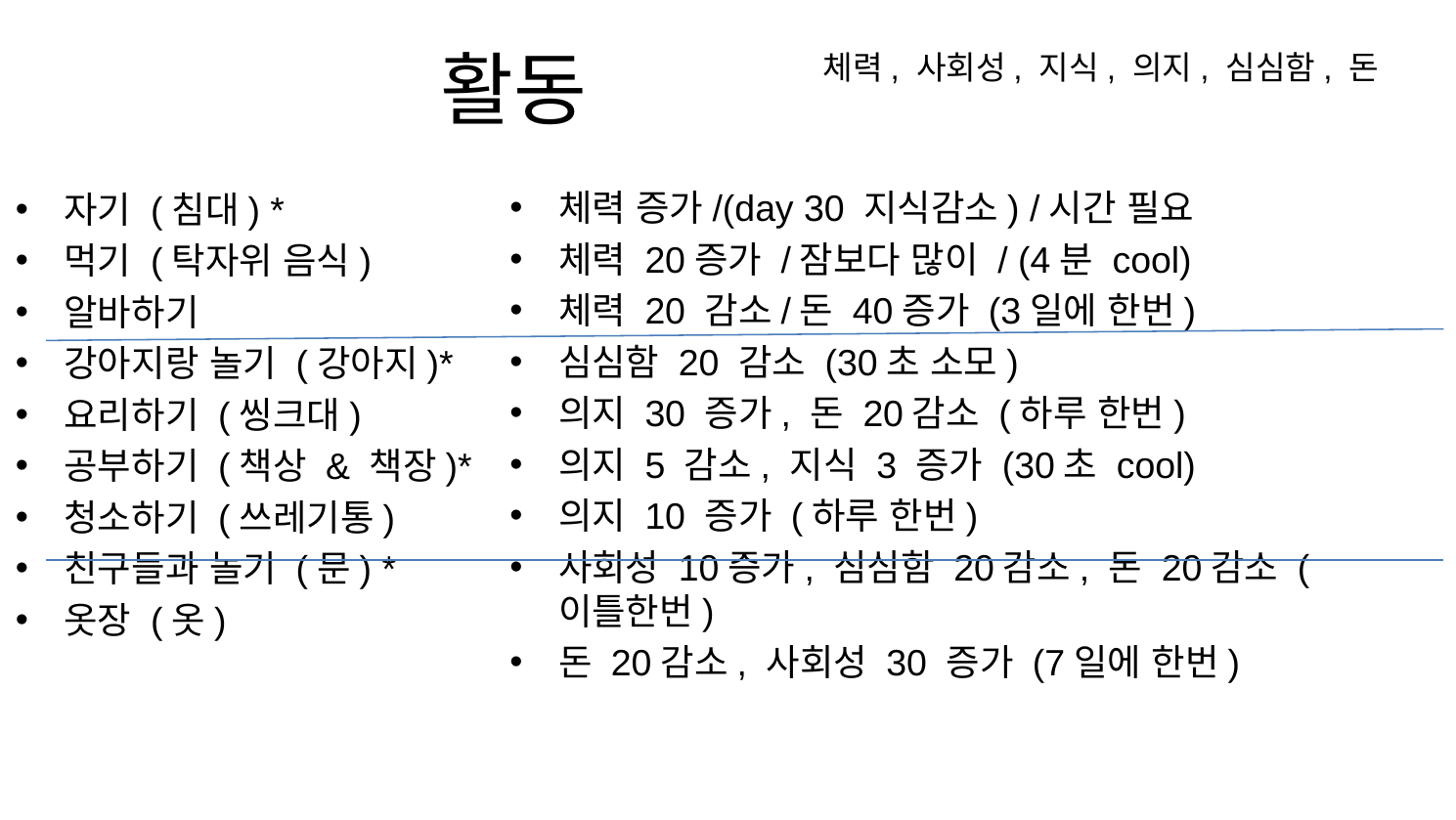

# 활동
체력, 사회성, 지식, 의지, 심심함, 돈
체력 증가/(day 30 지식감소) /시간 필요
체력 20증가 /잠보다 많이 / (4분 cool)
체력 20 감소/돈 40증가 (3일에 한번)
심심함 20 감소 (30초 소모)
의지 30 증가, 돈 20감소 (하루 한번)
의지 5 감소, 지식 3 증가 (30초 cool)
의지 10 증가 (하루 한번)
사회성 10증가, 심심함 20감소, 돈 20감소 (이틀한번)
돈 20감소, 사회성 30 증가 (7일에 한번)

자기 (침대) *
먹기 (탁자위 음식)
알바하기
강아지랑 놀기 (강아지)*
요리하기 (씽크대)
공부하기 (책상 & 책장)*
청소하기 (쓰레기통)
친구들과 놀기 (문) *
옷장 (옷)